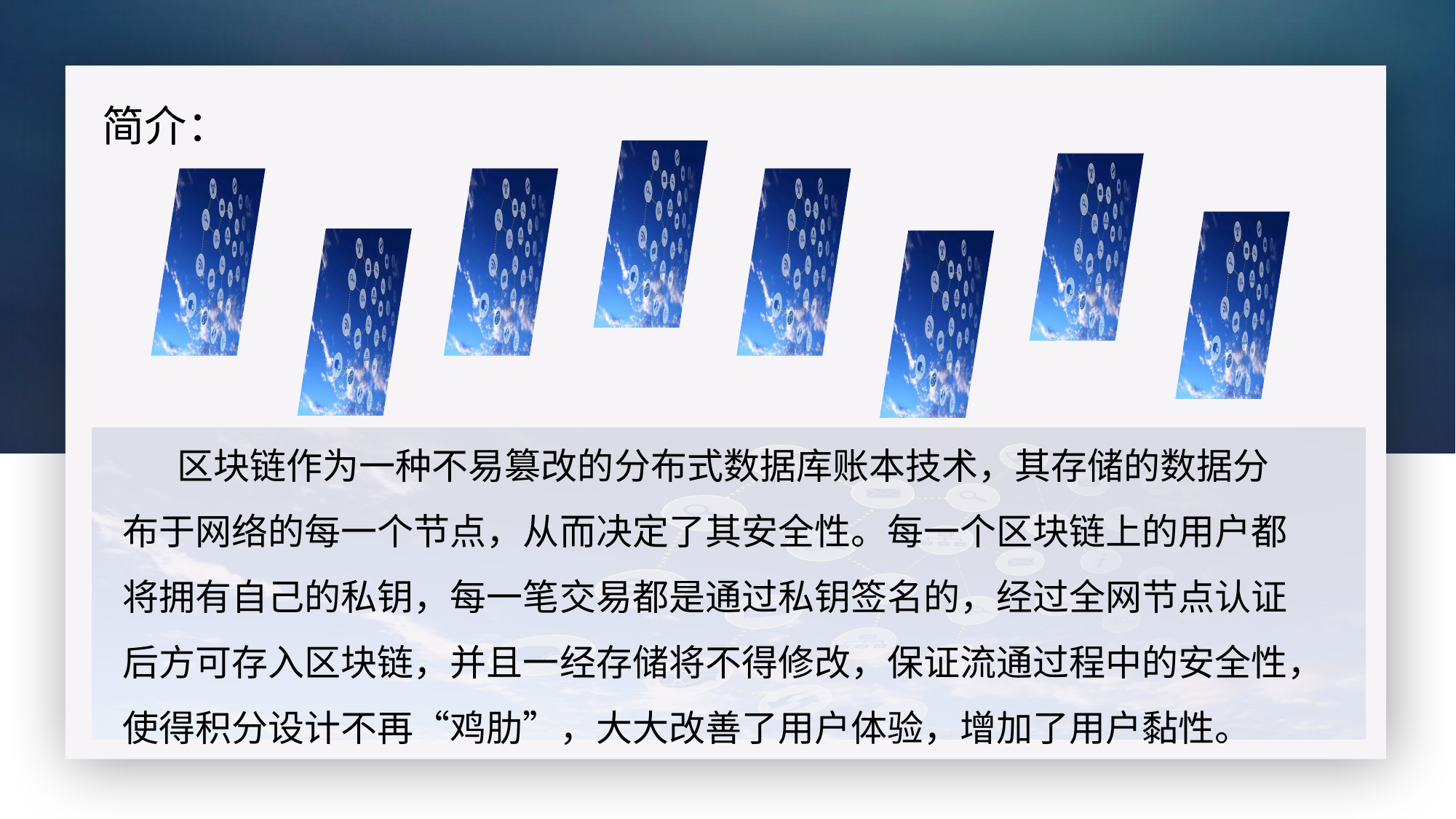

简介：

区块链作为一种不易篡改的分布式数据库账本技术，其存储的数据分布于网络的每一个节点，从而决定了其安全性。每一个区块链上的用户都将拥有自己的私钥，每一笔交易都是通过私钥签名的，经过全网节点认证后方可存入区块链，并且一经存储将不得修改，保证流通过程中的安全性，使得积分设计不再“鸡肋”，大大改善了用户体验，增加了用户黏性。